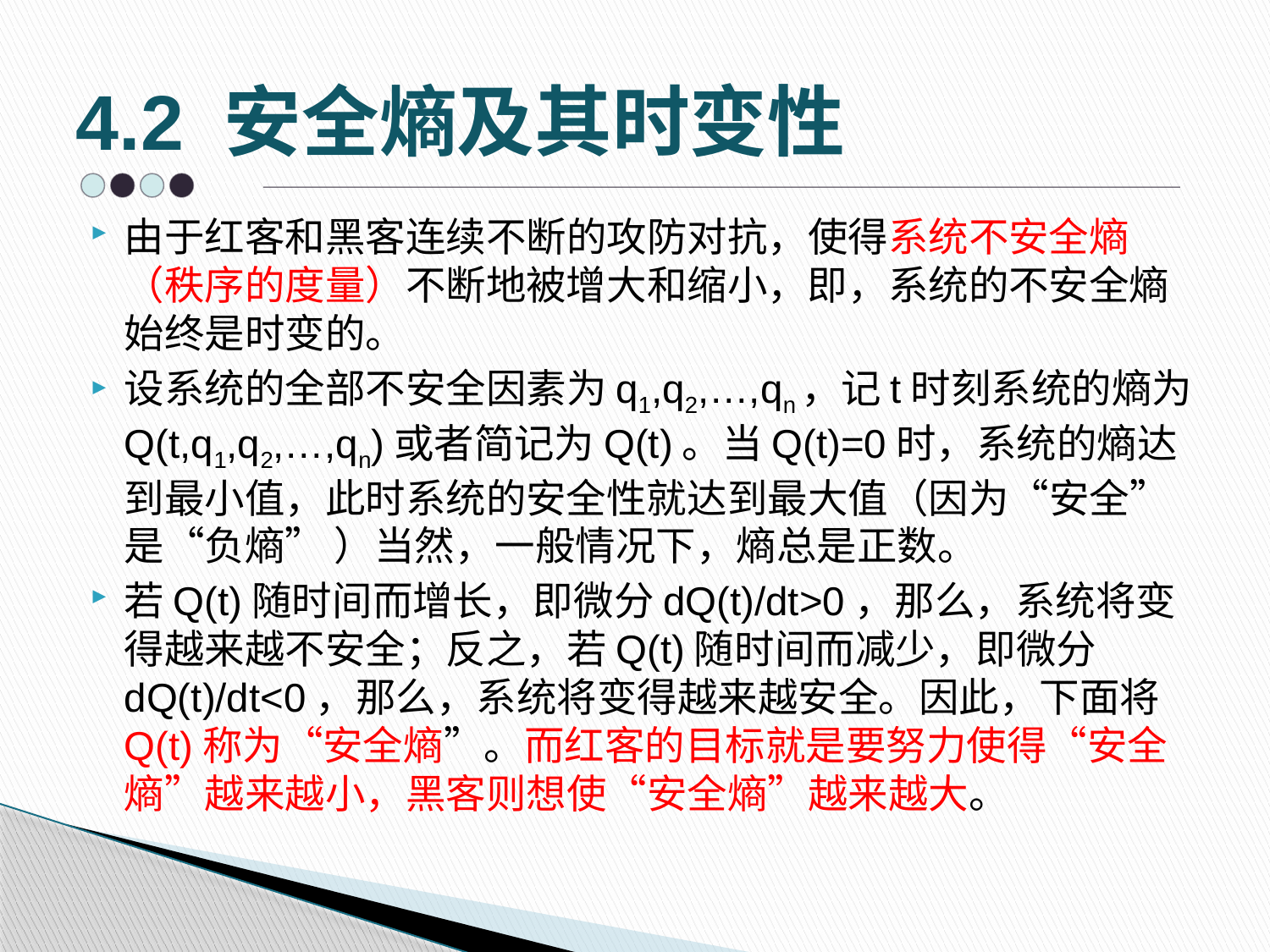

# 4.2 安全熵及其时变性

由于红客和黑客连续不断的攻防对抗，使得系统不安全熵（秩序的度量）不断地被增大和缩小，即，系统的不安全熵始终是时变的。
设系统的全部不安全因素为q1,q2,…,qn，记t时刻系统的熵为Q(t,q1,q2,…,qn)或者简记为Q(t)。当Q(t)=0时，系统的熵达到最小值，此时系统的安全性就达到最大值（因为“安全”是“负熵” ）当然，一般情况下，熵总是正数。
若Q(t)随时间而增长，即微分dQ(t)/dt>0，那么，系统将变得越来越不安全；反之，若Q(t)随时间而减少，即微分dQ(t)/dt<0，那么，系统将变得越来越安全。因此，下面将Q(t)称为“安全熵”。而红客的目标就是要努力使得“安全熵”越来越小，黑客则想使“安全熵”越来越大。